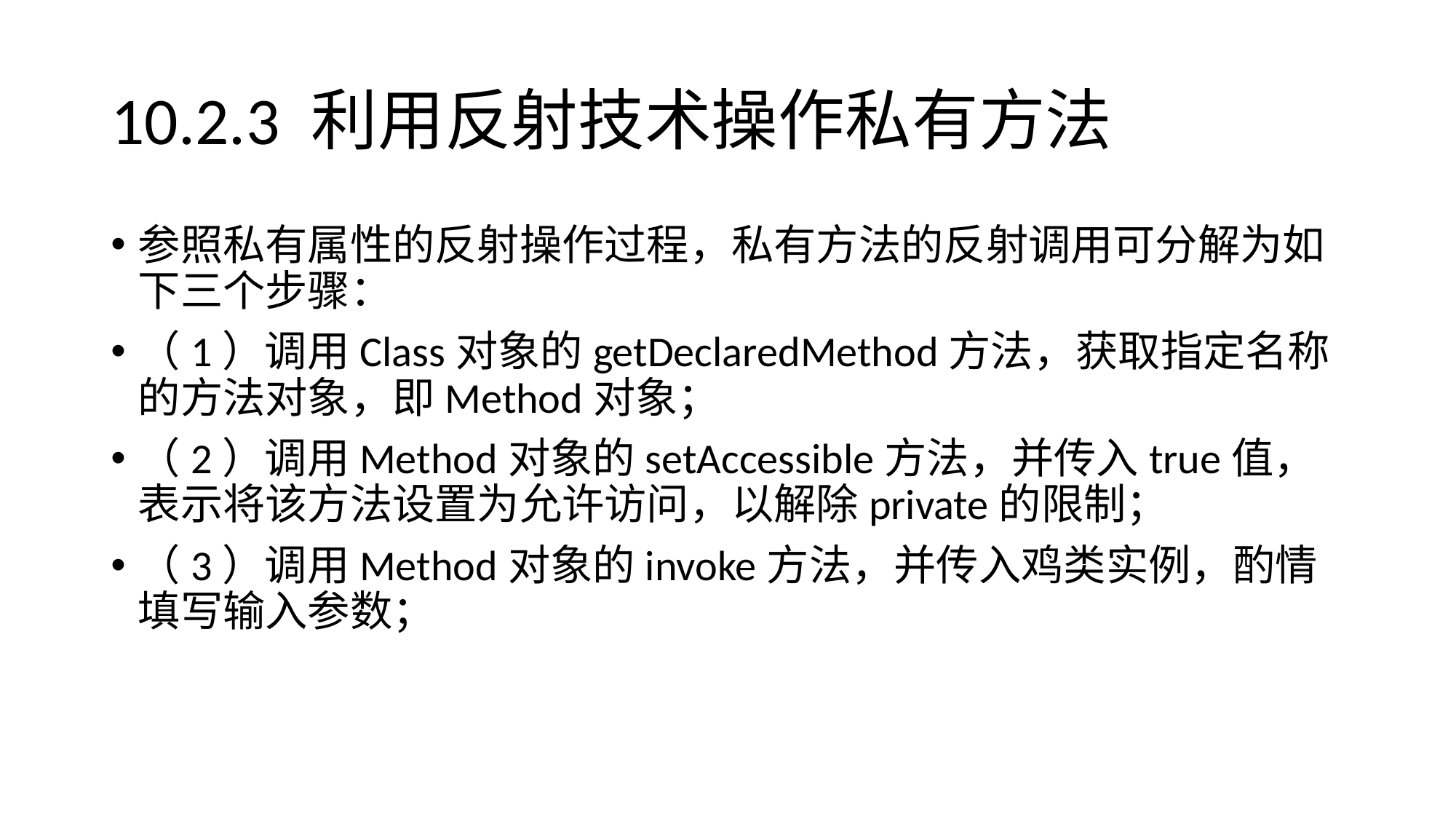

# 10.2.3 利用反射技术操作私有方法
参照私有属性的反射操作过程，私有方法的反射调用可分解为如下三个步骤：
（1）调用Class对象的getDeclaredMethod方法，获取指定名称的方法对象，即Method对象；
（2）调用Method对象的setAccessible方法，并传入true值，表示将该方法设置为允许访问，以解除private的限制；
（3）调用Method对象的invoke方法，并传入鸡类实例，酌情填写输入参数；